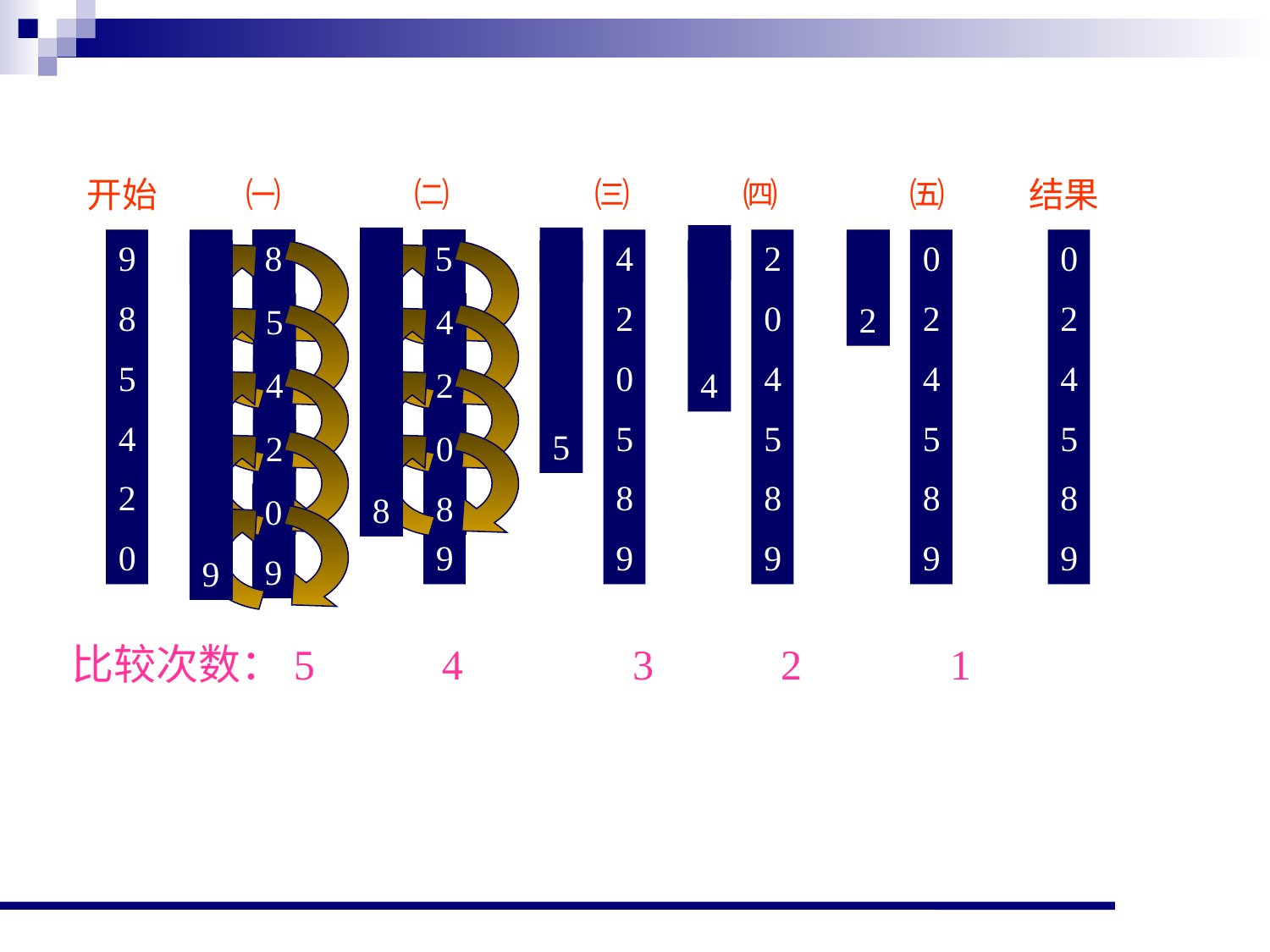

开始
㈠
㈡
㈢
㈣
㈤
结果
4
8
5
9
8
5
4
2
0
9
8
9
9
8
5
4
2
0
5
8
8
5
4
2
0
9
4
2
0
5
8
9
2
0
4
5
8
9
2
0
2
4
5
8
9
0
2
4
5
8
9
2
9

8

5
4
5
9
4
8

4
9
2
8

2
9
0
8

0
9

比较次数：5            4                3            2              1